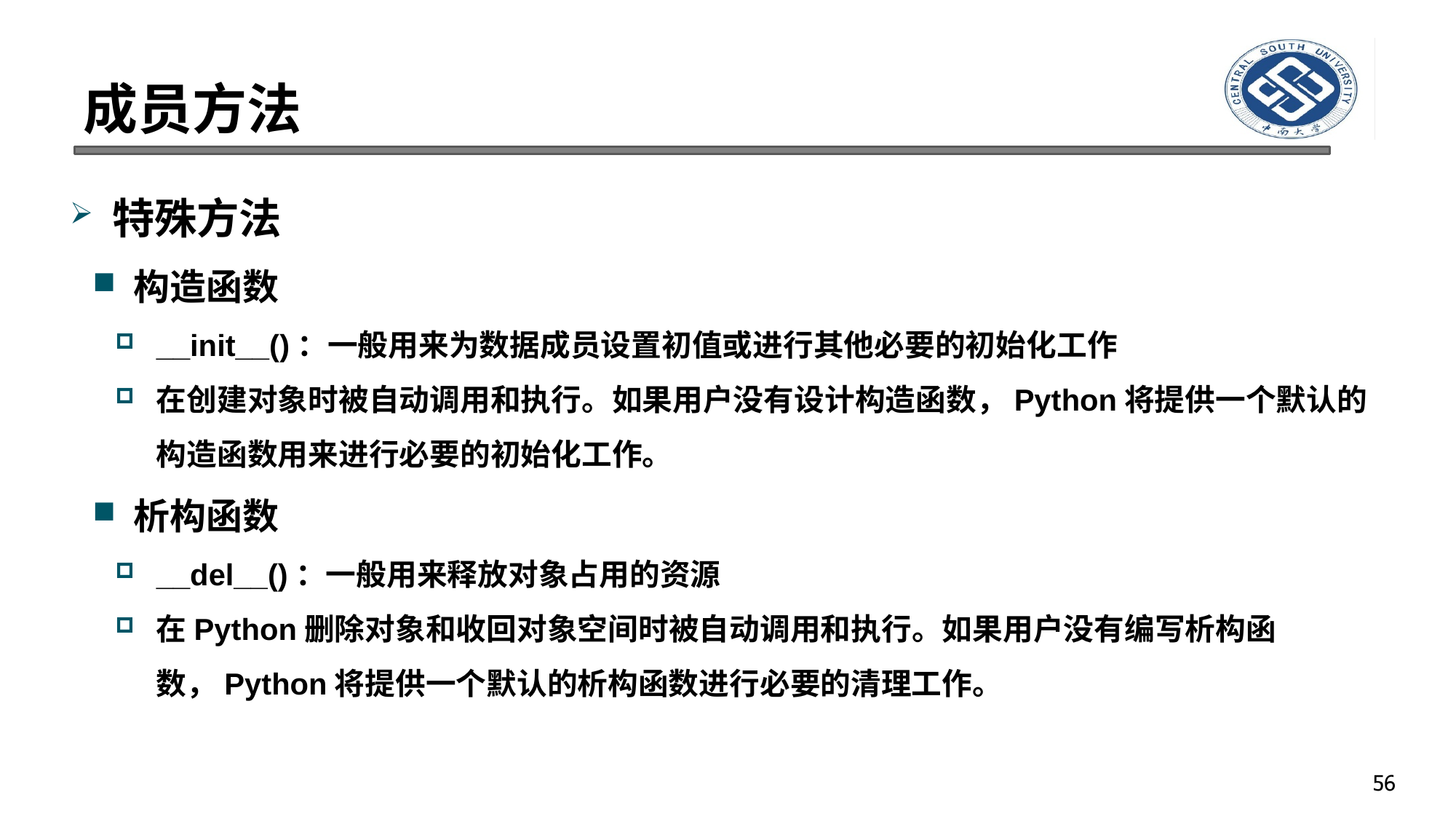

# 成员方法
特殊方法
构造函数
__init__()：一般用来为数据成员设置初值或进行其他必要的初始化工作
在创建对象时被自动调用和执行。如果用户没有设计构造函数，Python将提供一个默认的构造函数用来进行必要的初始化工作。
析构函数
__del__()：一般用来释放对象占用的资源
在Python删除对象和收回对象空间时被自动调用和执行。如果用户没有编写析构函数，Python将提供一个默认的析构函数进行必要的清理工作。

56